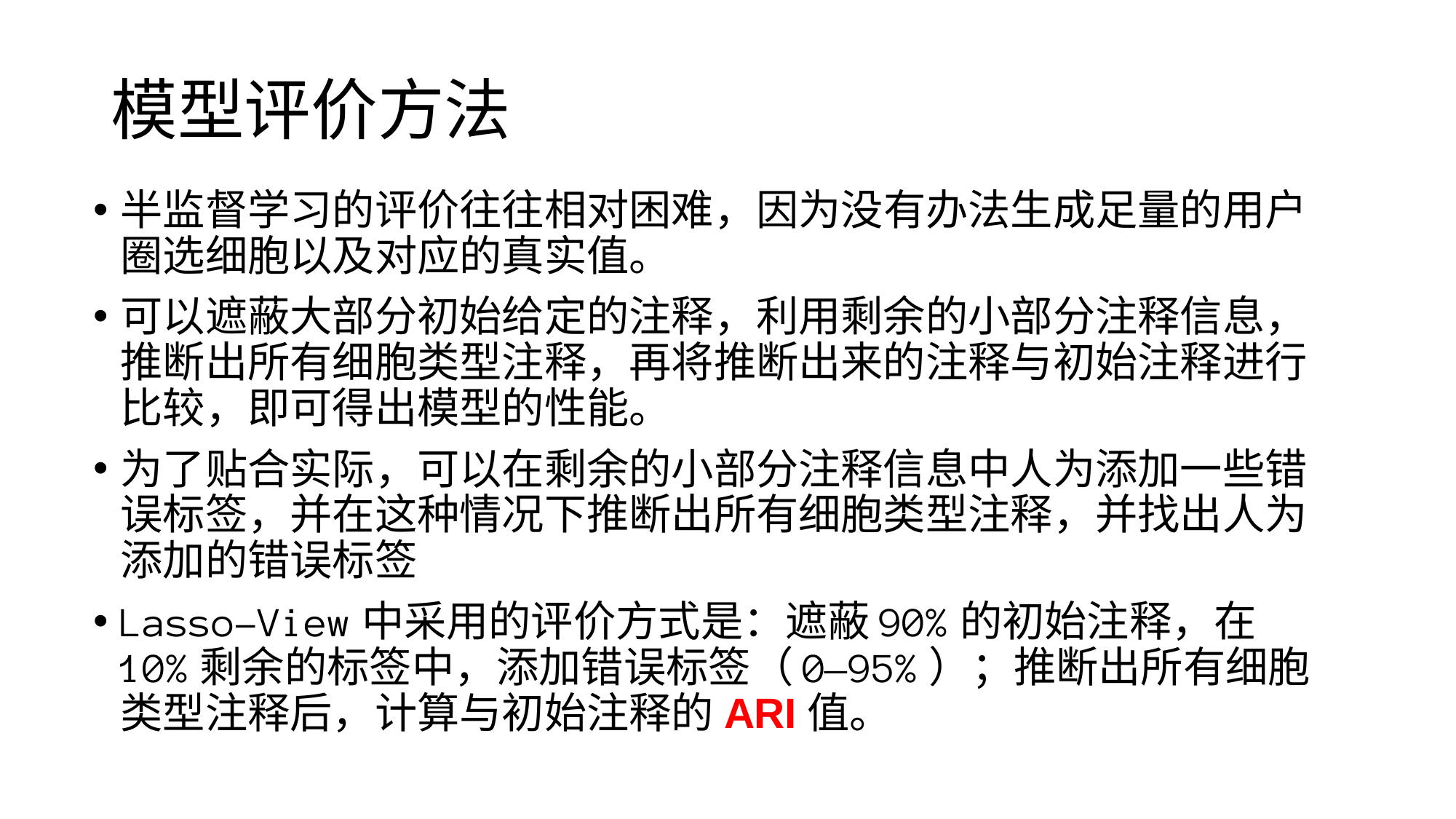

# 模型评价方法
半监督学习的评价往往相对困难，因为没有办法生成足量的用户圈选细胞以及对应的真实值。
可以遮蔽大部分初始给定的注释，利用剩余的小部分注释信息，推断出所有细胞类型注释，再将推断出来的注释与初始注释进行比较，即可得出模型的性能。
为了贴合实际，可以在剩余的小部分注释信息中人为添加一些错误标签，并在这种情况下推断出所有细胞类型注释，并找出人为添加的错误标签
Lasso-View中采用的评价方式是：遮蔽90%的初始注释，在10%剩余的标签中，添加错误标签（0—95%）；推断出所有细胞类型注释后，计算与初始注释的ARI值。